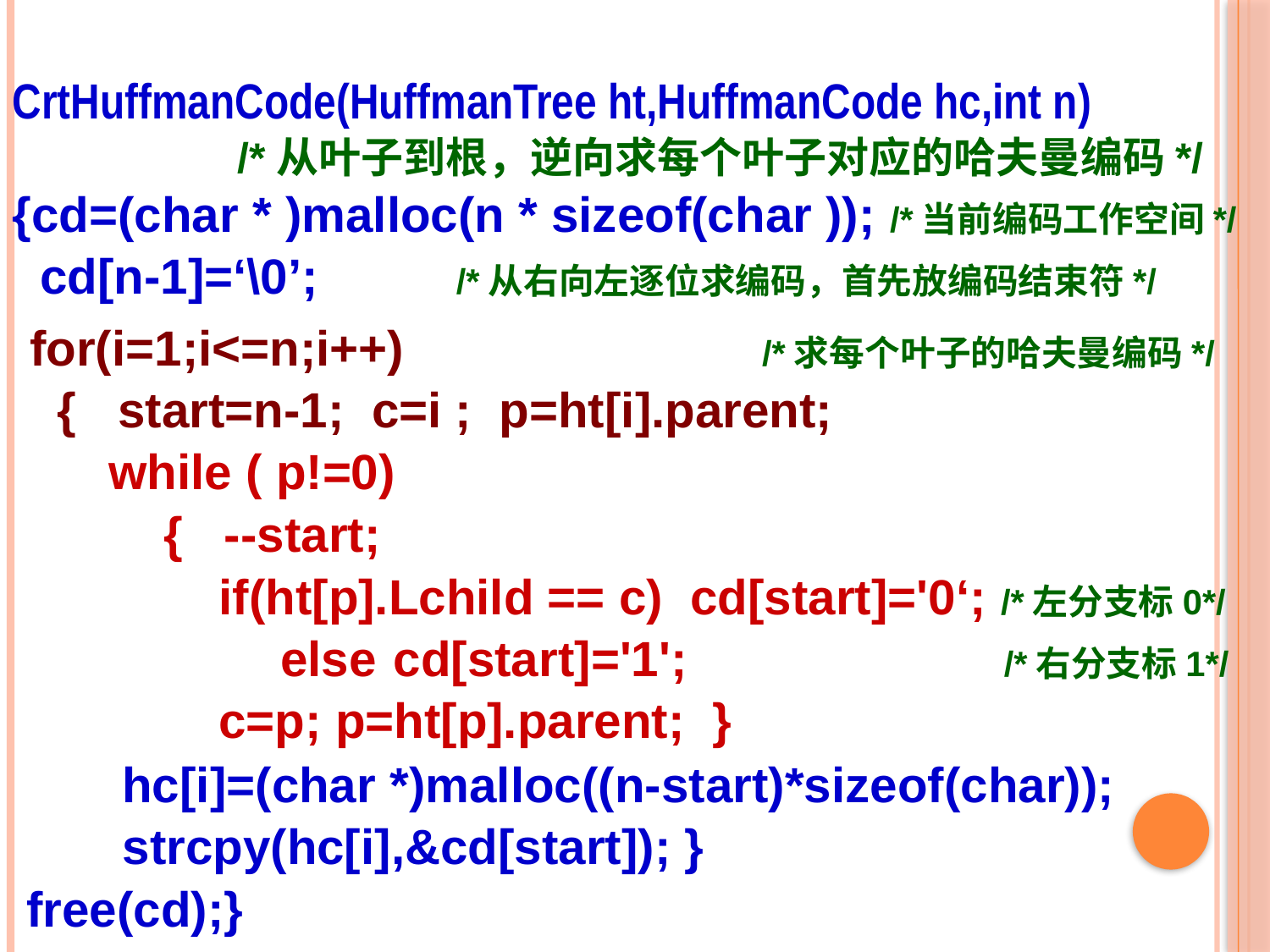

CrtHuffmanCode(HuffmanTree ht,HuffmanCode hc,int n)
                   /*从叶子到根，逆向求每个叶子对应的哈夫曼编码*/
{cd=(char * )malloc(n * sizeof(char )); /*当前编码工作空间*/
  cd[n-1]=‘\0’;          /*从右向左逐位求编码，首先放编码结束符*/
 for(i=1;i<=n;i++)                          /*求每个叶子的哈夫曼编码*/
   {   start=n-1;  c=i ;  p=ht[i].parent;
       while ( p!=0)
           {   --start;
               if(ht[p].Lchild == c)  cd[start]='0‘; /*左分支标0*/
		 else 	cd[start]='1';                       /*右分支标1*/
               c=p; p=ht[p].parent;  }
        hc[i]=(char *)malloc((n-start)*sizeof(char));
        strcpy(hc[i],&cd[start]); }
 free(cd);}